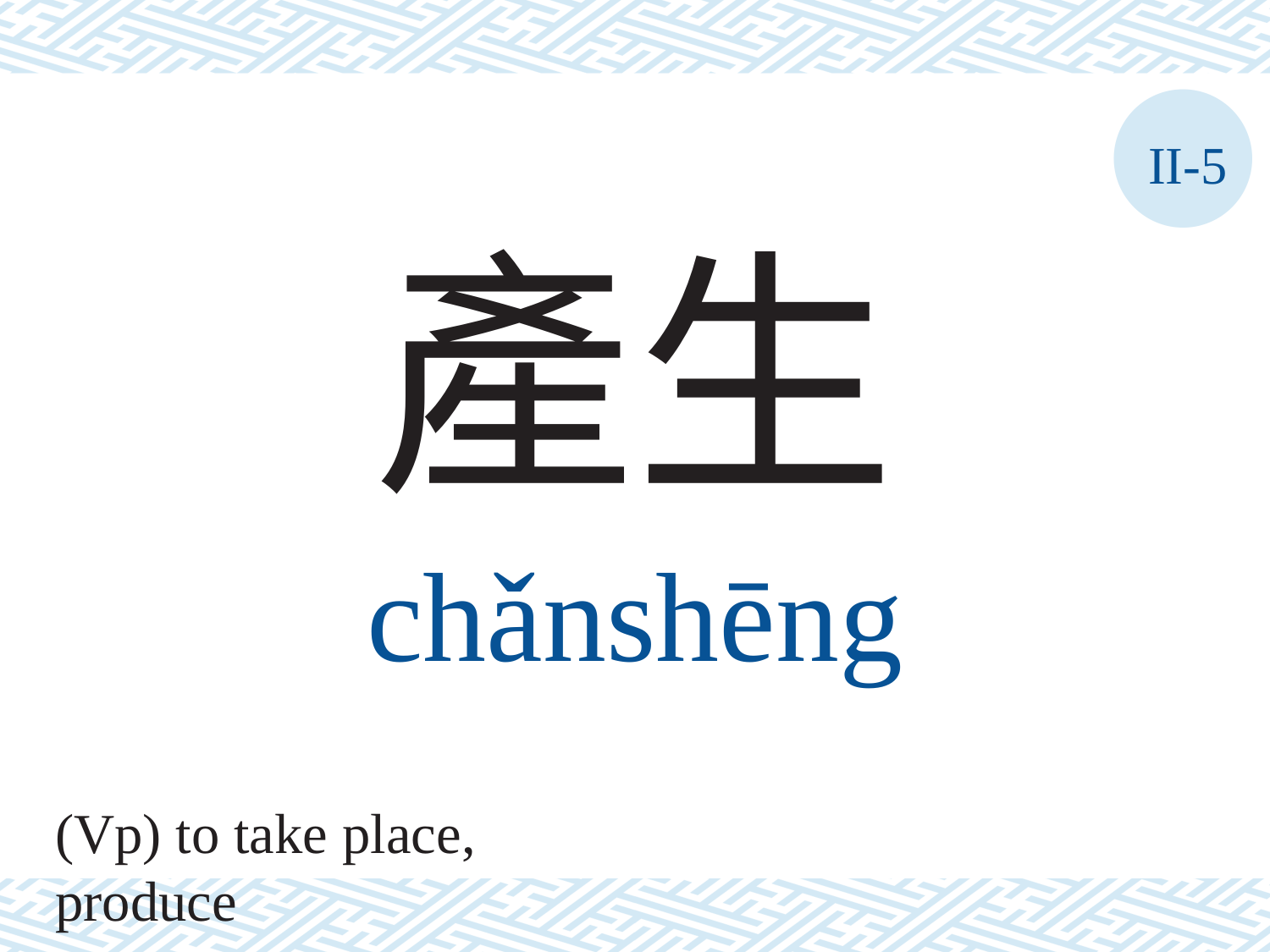

II-5
產生
chǎnshēng
(Vp) to take place, produce